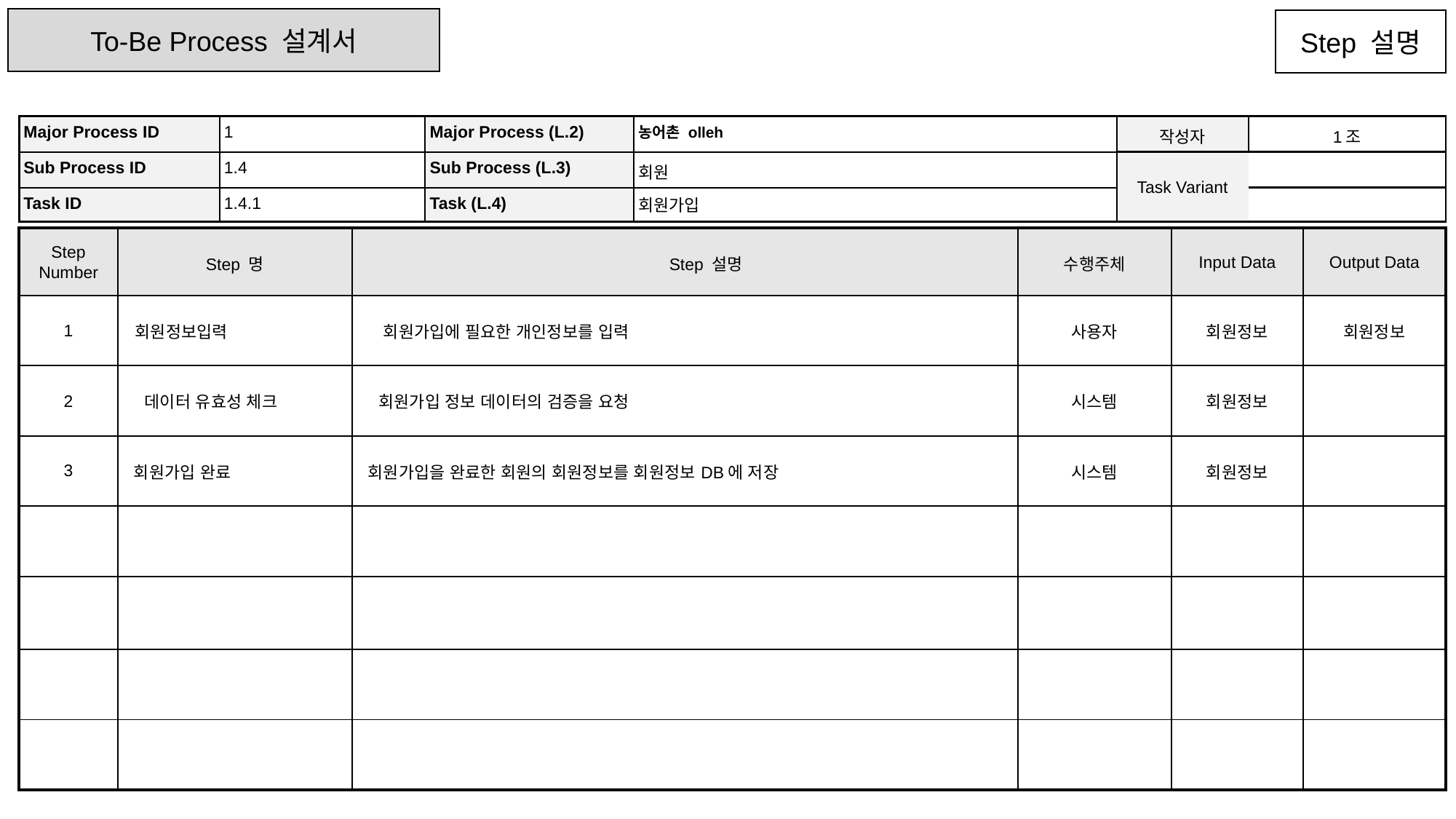

To-Be Process 설계서
Step 설명
| Major Process ID | 1 | Major Process (L.2) | 농어촌 olleh | 작성자 | 1조 |
| --- | --- | --- | --- | --- | --- |
| Sub Process ID | 1.4 | Sub Process (L.3) | 회원 | Task Variant |  |
| Task ID | 1.4.1 | Task (L.4) | 회원가입 |  |  |
| Step Number | Step 명 | Step 설명 | 수행주체 | Input Data | Output Data |
| --- | --- | --- | --- | --- | --- |
| 1 | 회원정보입력 | 회원가입에 필요한 개인정보를 입력 | 사용자 | 회원정보 | 회원정보 |
| 2 | 데이터 유효성 체크 | 회원가입 정보 데이터의 검증을 요청 | 시스템 | 회원정보 |  |
| 3 | 회원가입 완료 | 회원가입을 완료한 회원의 회원정보를 회원정보DB에 저장 | 시스템 | 회원정보 |  |
|  |  |  |  |  |  |
|  |  |  |  |  |  |
|  |  |  |  |  |  |
|  |  |  |  |  |  |